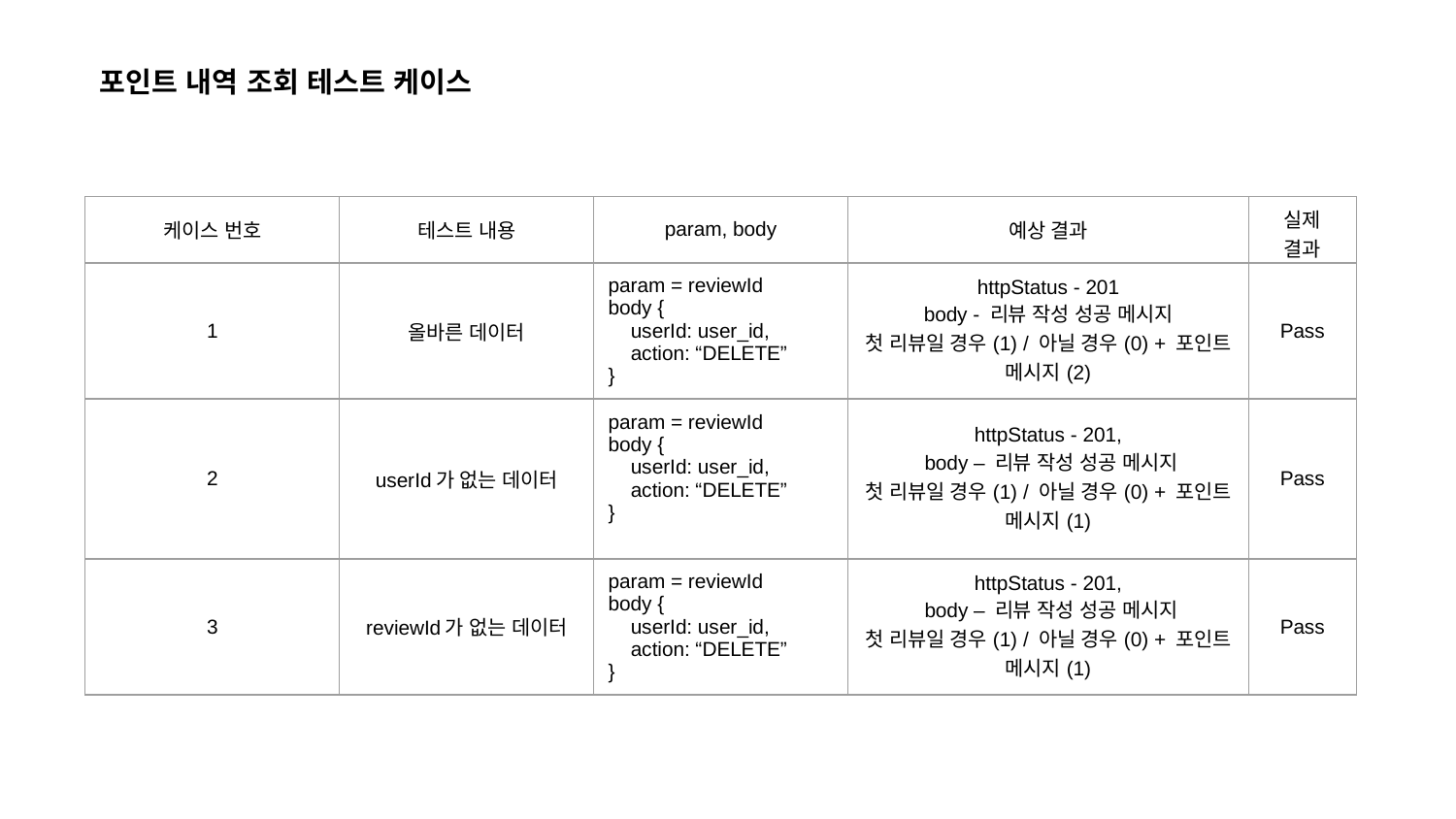

포인트 내역 조회 테스트 케이스
| 케이스 번호 | 테스트 내용 | param, body | 예상 결과 | 실제 결과 |
| --- | --- | --- | --- | --- |
| 1 | 올바른 데이터 | param = reviewId body { userId: user\_id, action: “DELETE” } | httpStatus - 201 body - 리뷰 작성 성공 메시지 첫 리뷰일 경우(1) / 아닐 경우(0) + 포인트 메시지(2) | Pass |
| 2 | userId가 없는 데이터 | param = reviewId body { userId: user\_id, action: “DELETE” } | httpStatus - 201, body – 리뷰 작성 성공 메시지 첫 리뷰일 경우(1) / 아닐 경우(0) + 포인트 메시지(1) | Pass |
| 3 | reviewId가 없는 데이터 | param = reviewId body { userId: user\_id, action: “DELETE” } | httpStatus - 201, body – 리뷰 작성 성공 메시지 첫 리뷰일 경우(1) / 아닐 경우(0) + 포인트 메시지(1) | Pass |